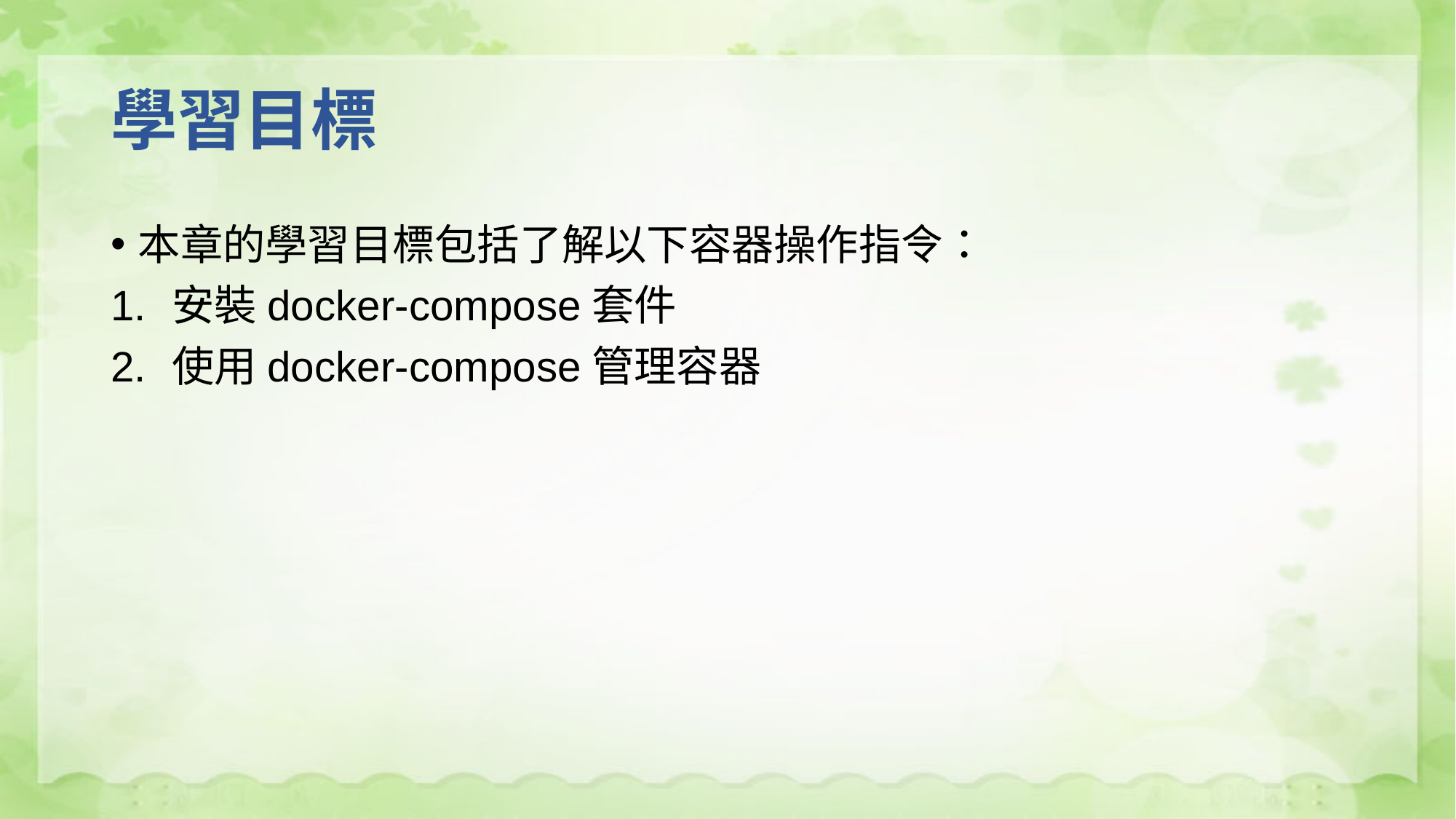

# 學習目標
本章的學習目標包括了解以下容器操作指令：
安裝docker-compose套件
使用docker-compose管理容器